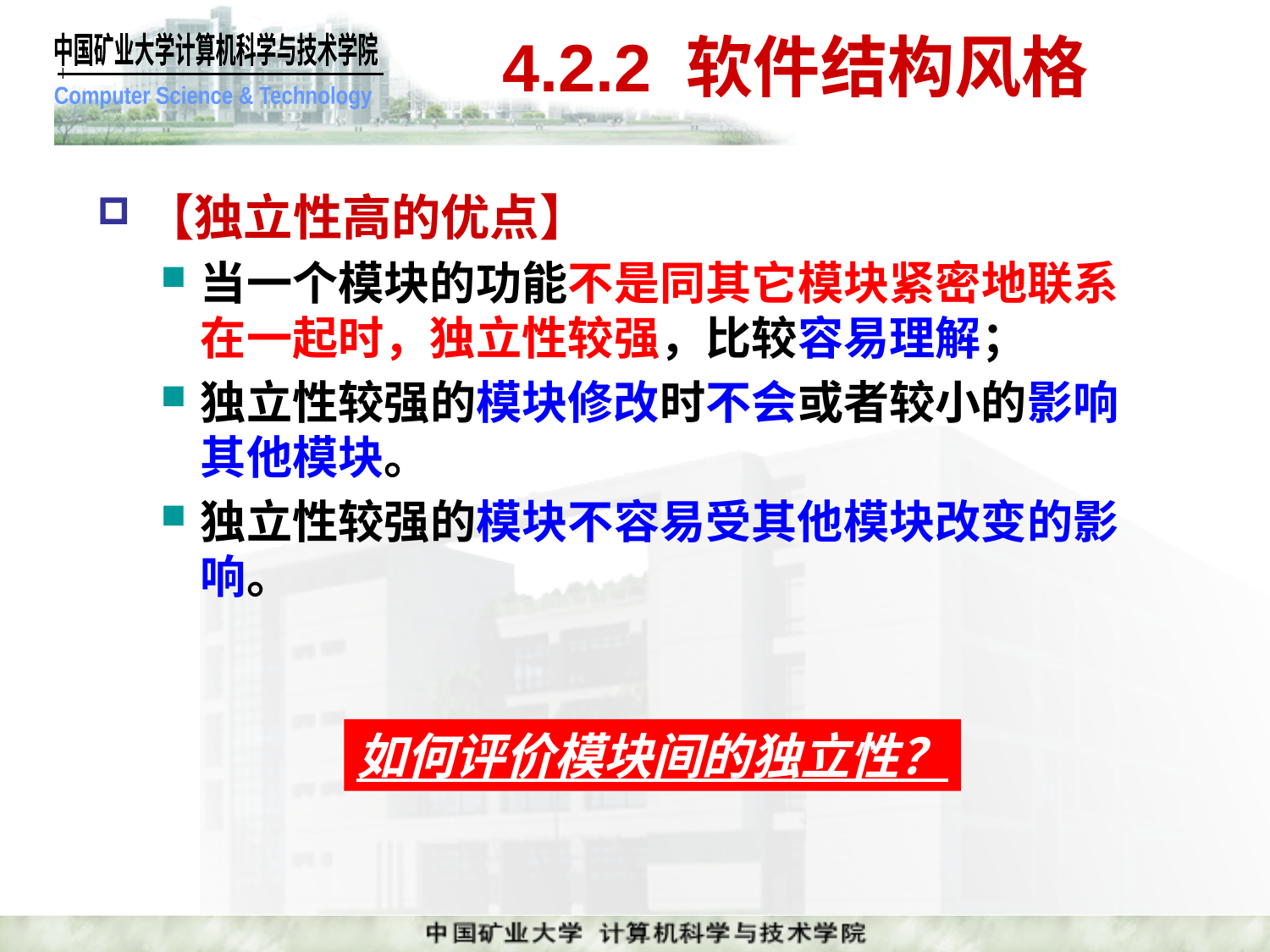

# 4.2.2 软件结构风格
【独立性高的优点】
当一个模块的功能不是同其它模块紧密地联系在一起时，独立性较强，比较容易理解；
独立性较强的模块修改时不会或者较小的影响其他模块。
独立性较强的模块不容易受其他模块改变的影响。
如何评价模块间的独立性？
15